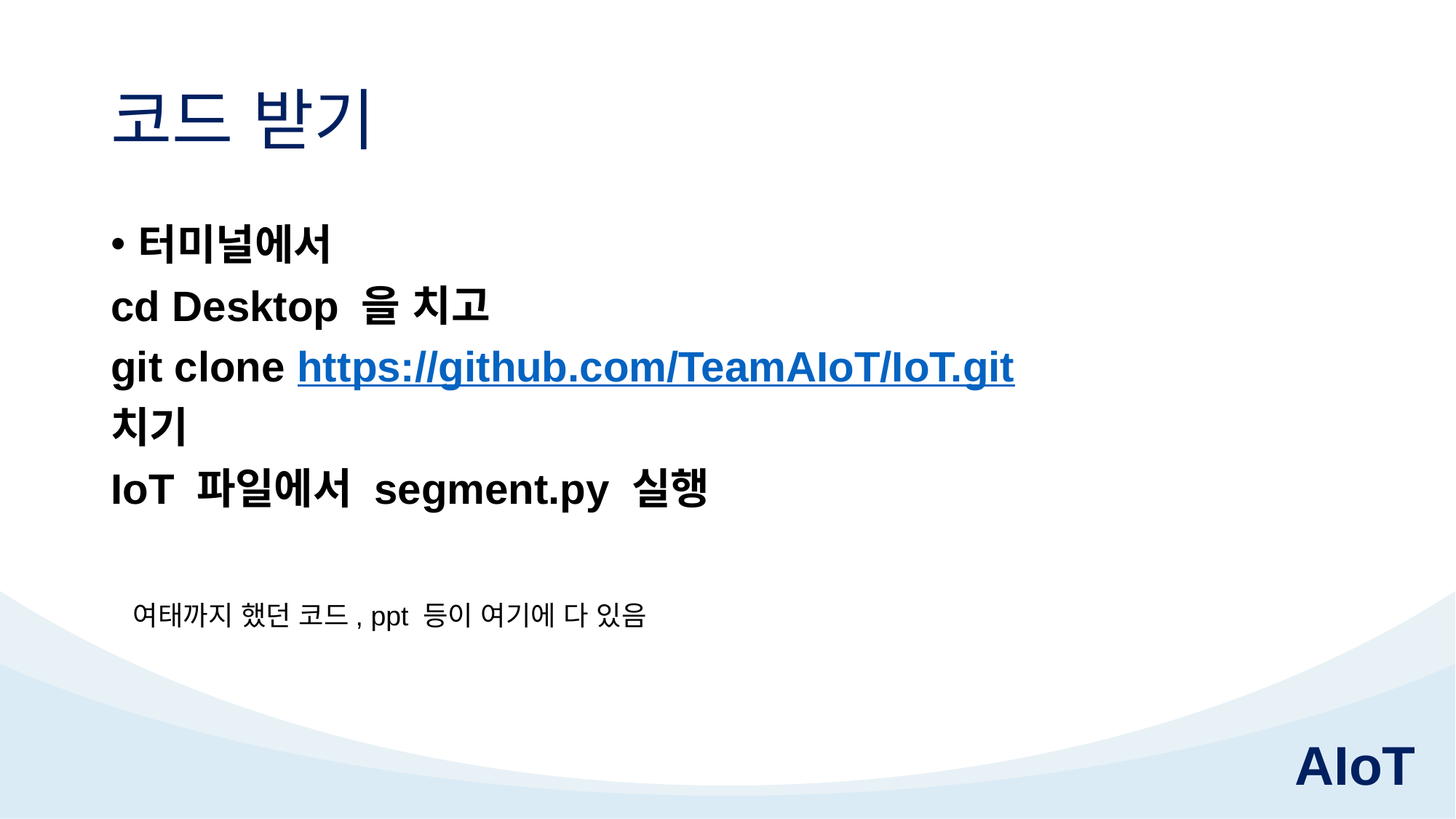

# 코드 받기
터미널에서
cd Desktop 을 치고
git clone https://github.com/TeamAIoT/IoT.git
치기
IoT 파일에서 segment.py 실행
여태까지 했던 코드, ppt 등이 여기에 다 있음